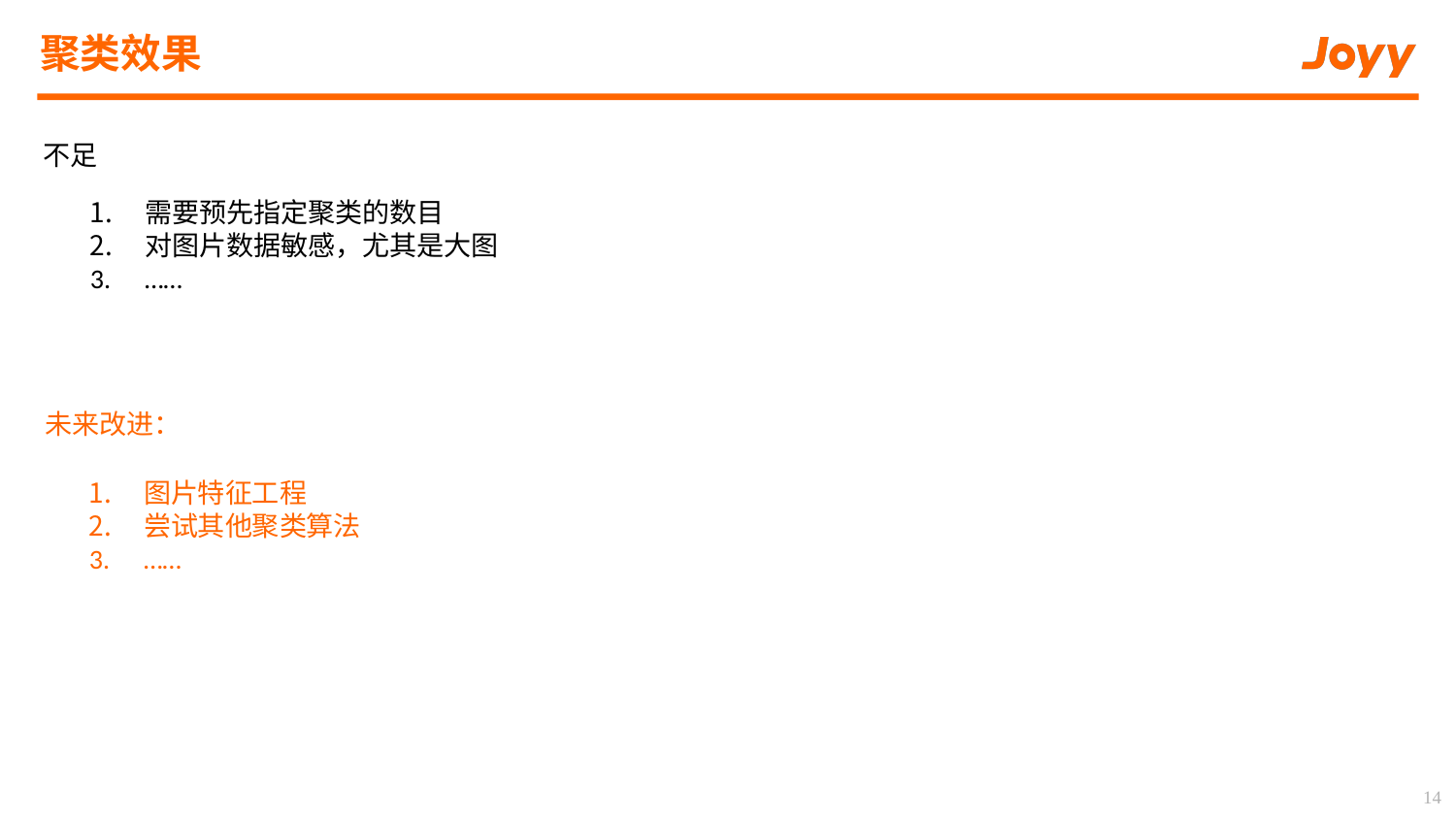

# 聚类效果
不足
需要预先指定聚类的数目
对图片数据敏感，尤其是大图
……
未来改进：
图片特征工程
尝试其他聚类算法
……
14